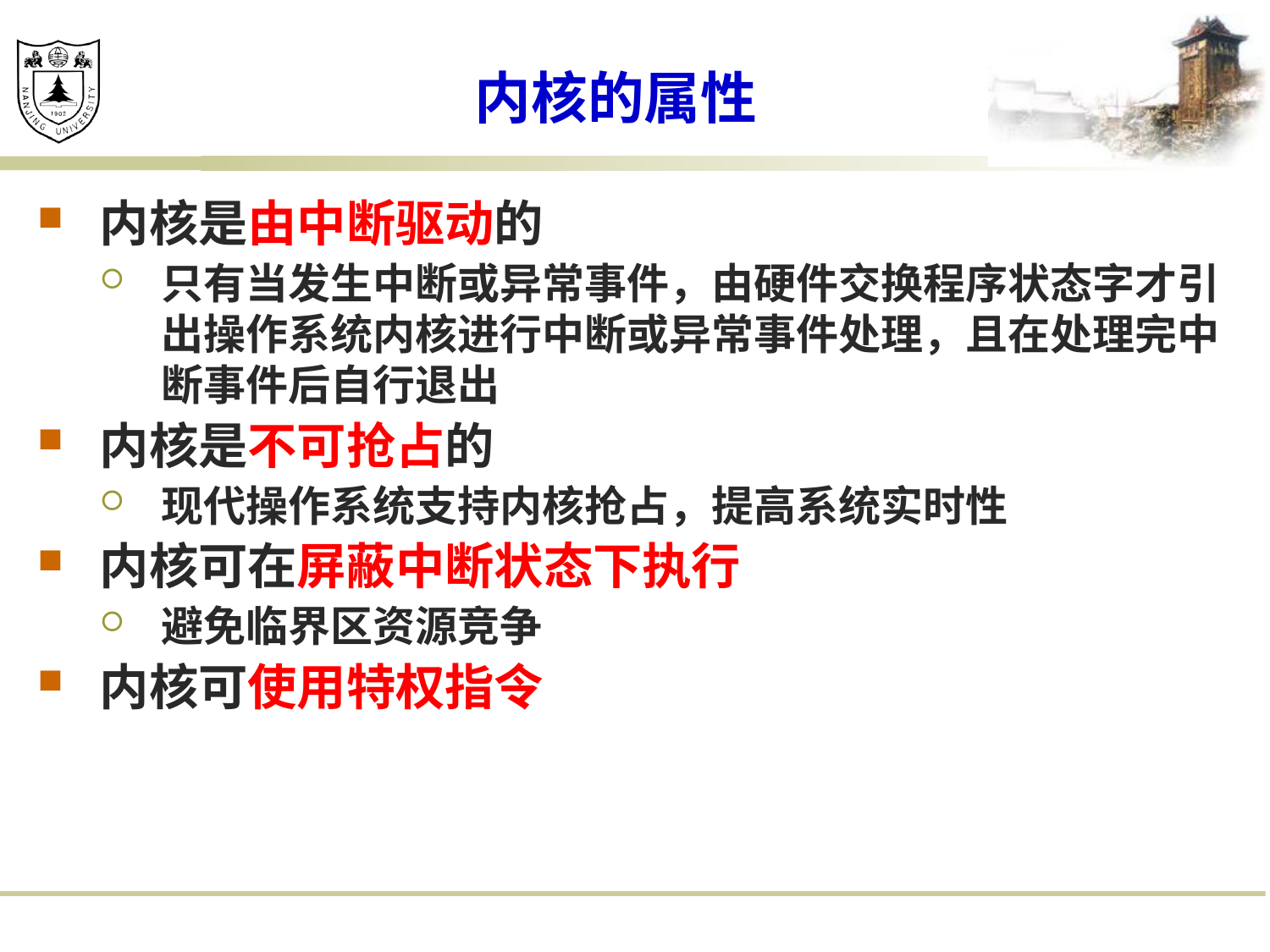

# 内核的属性
内核是由中断驱动的
只有当发生中断或异常事件，由硬件交换程序状态字才引出操作系统内核进行中断或异常事件处理，且在处理完中断事件后自行退出
内核是不可抢占的
现代操作系统支持内核抢占，提高系统实时性
内核可在屏蔽中断状态下执行
避免临界区资源竞争
内核可使用特权指令

134